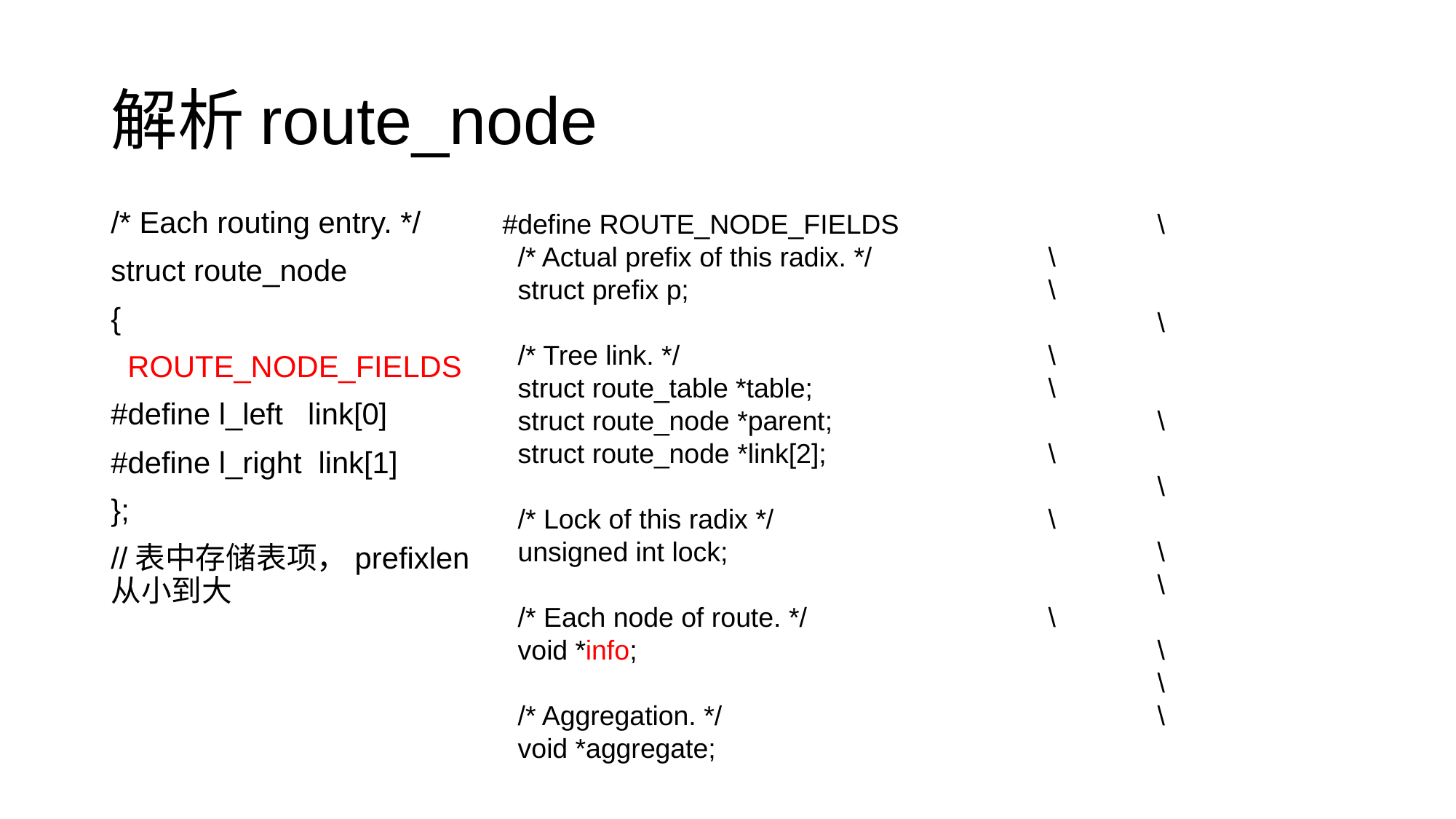

# 解析route_node
/* Each routing entry. */
struct route_node
{
  ROUTE_NODE_FIELDS
#define l_left   link[0]
#define l_right  link[1]
};
//表中存储表项，prefixlen从小到大
#define ROUTE_NODE_FIELDS			\
  /* Actual prefix of this radix. */		\
  struct prefix p;				\
						\
  /* Tree link. */				\
  struct route_table *table;			\
  struct route_node *parent;			\
  struct route_node *link[2];			\
						\
  /* Lock of this radix */			\
  unsigned int lock;				\
						\
  /* Each node of route. */			\
  void *info;					\
						\
  /* Aggregation. */				\
  void *aggregate;